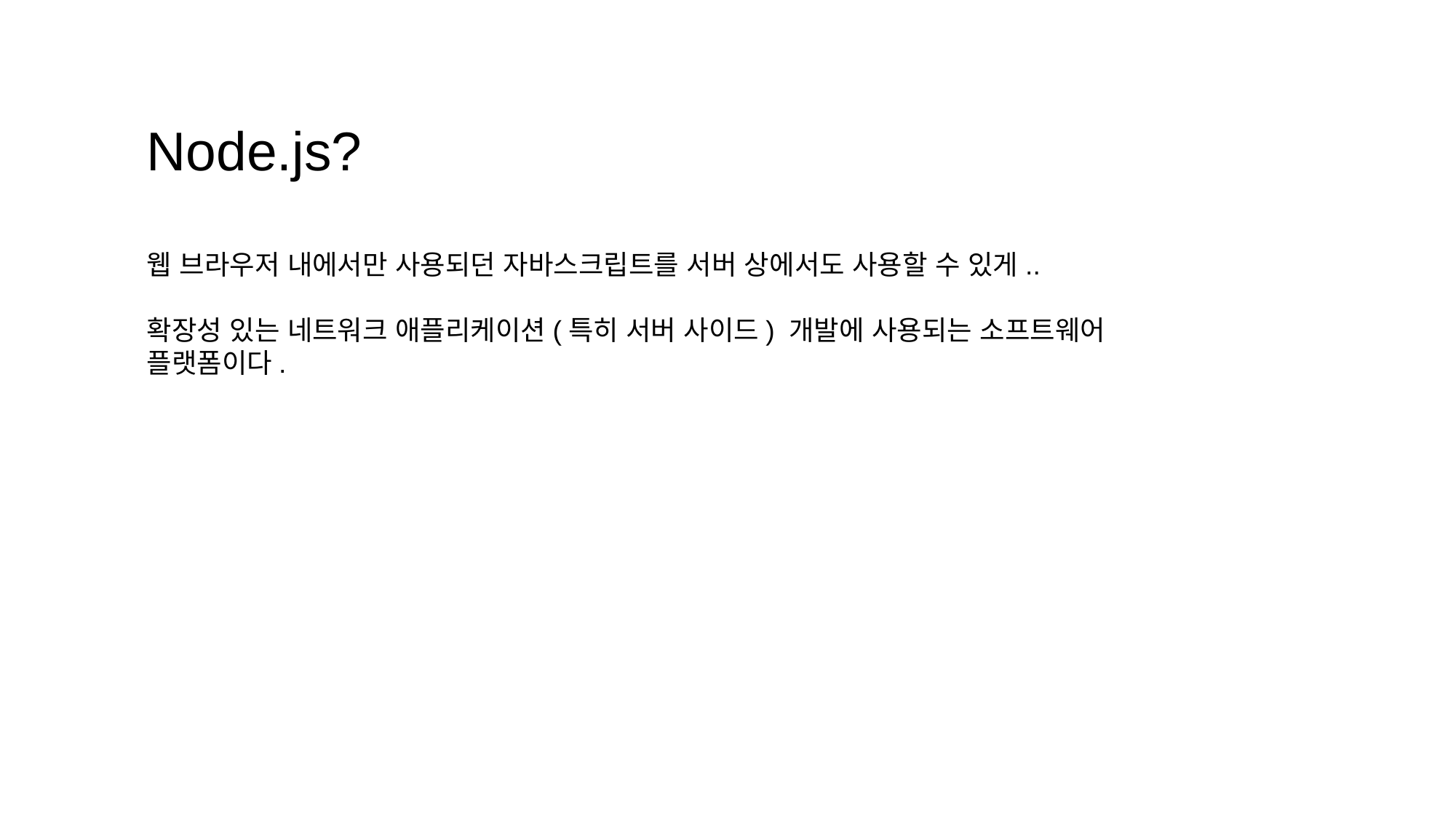

Node.js?
웹 브라우저 내에서만 사용되던 자바스크립트를 서버 상에서도 사용할 수 있게..

확장성 있는 네트워크 애플리케이션(특히 서버 사이드) 개발에 사용되는 소프트웨어 플랫폼이다.